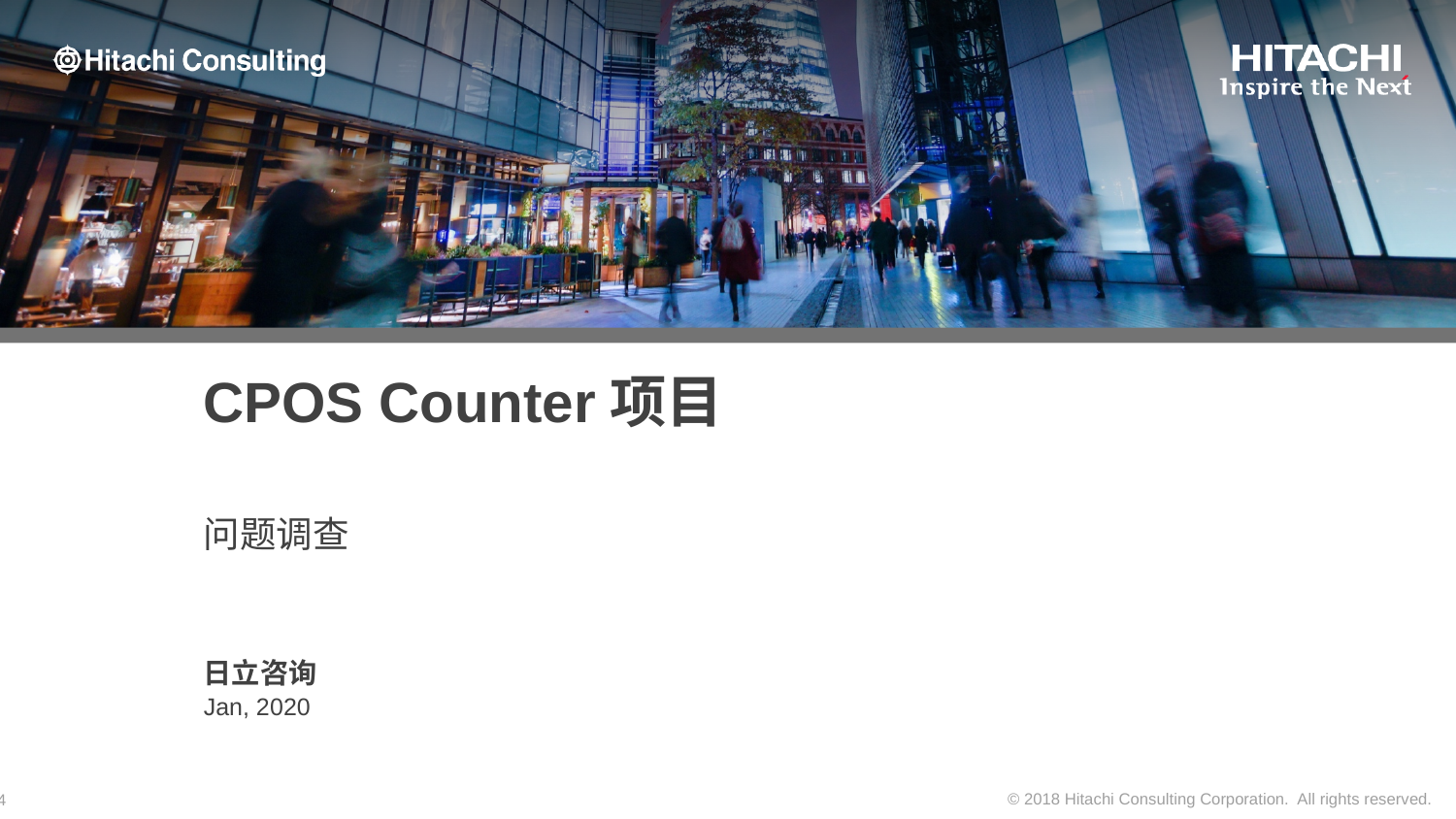

# CPOS Counter项目
问题调查
日立咨询
Jan, 2020